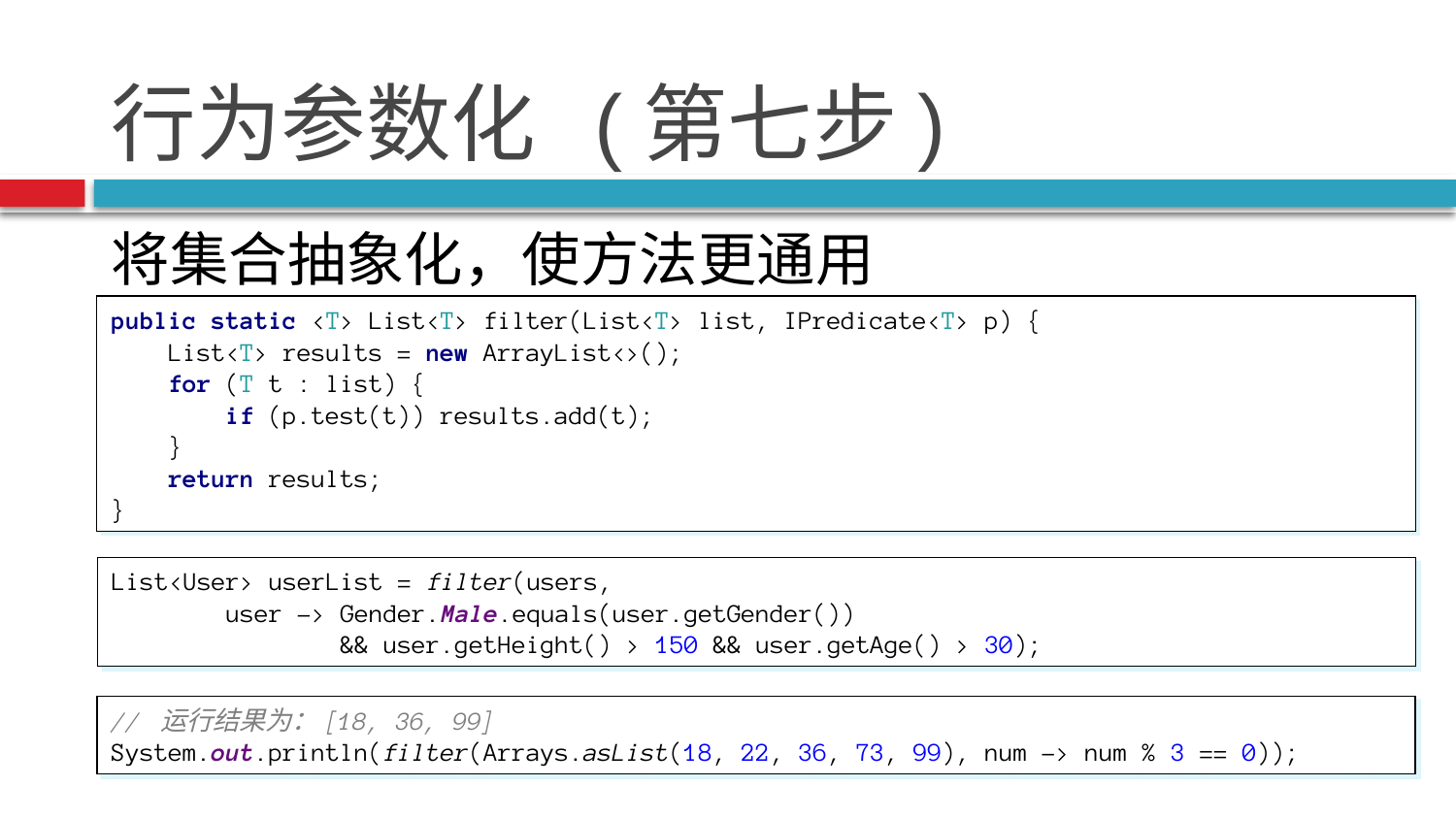

# 行为参数化  (第七步)
将集合抽象化，使方法更通用
public static <T> List<T> filter(List<T> list, IPredicate<T> p) {
    List<T> results = new ArrayList<>();
    for (T t : list) {
        if (p.test(t)) results.add(t);
    }
    return results;
}
List<User> userList = filter(users,
        user -> Gender.Male.equals(user.getGender())
                && user.getHeight() > 150 && user.getAge() > 30);
// 运行结果为：[18, 36, 99]
System.out.println(filter(Arrays.asList(18, 22, 36, 73, 99), num -> num % 3 == 0));